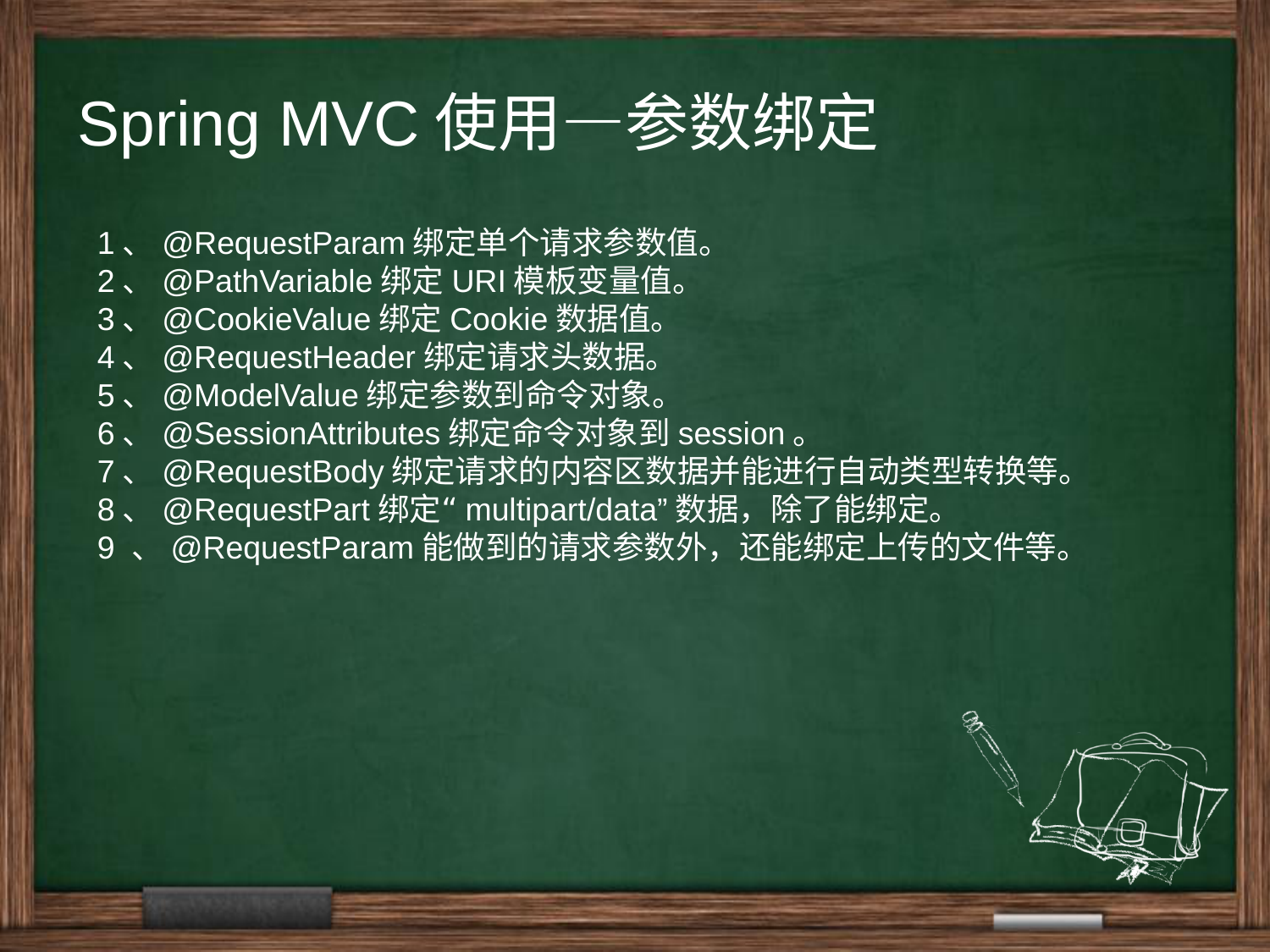

Spring MVC使用—参数绑定
1、@RequestParam绑定单个请求参数值。
2、@PathVariable绑定URI模板变量值。
3、@CookieValue绑定Cookie数据值。
4、@RequestHeader绑定请求头数据。
5、@ModelValue绑定参数到命令对象。
6、@SessionAttributes绑定命令对象到session。
7、@RequestBody绑定请求的内容区数据并能进行自动类型转换等。
8、@RequestPart绑定“multipart/data”数据，除了能绑定。
9 、@RequestParam能做到的请求参数外，还能绑定上传的文件等。